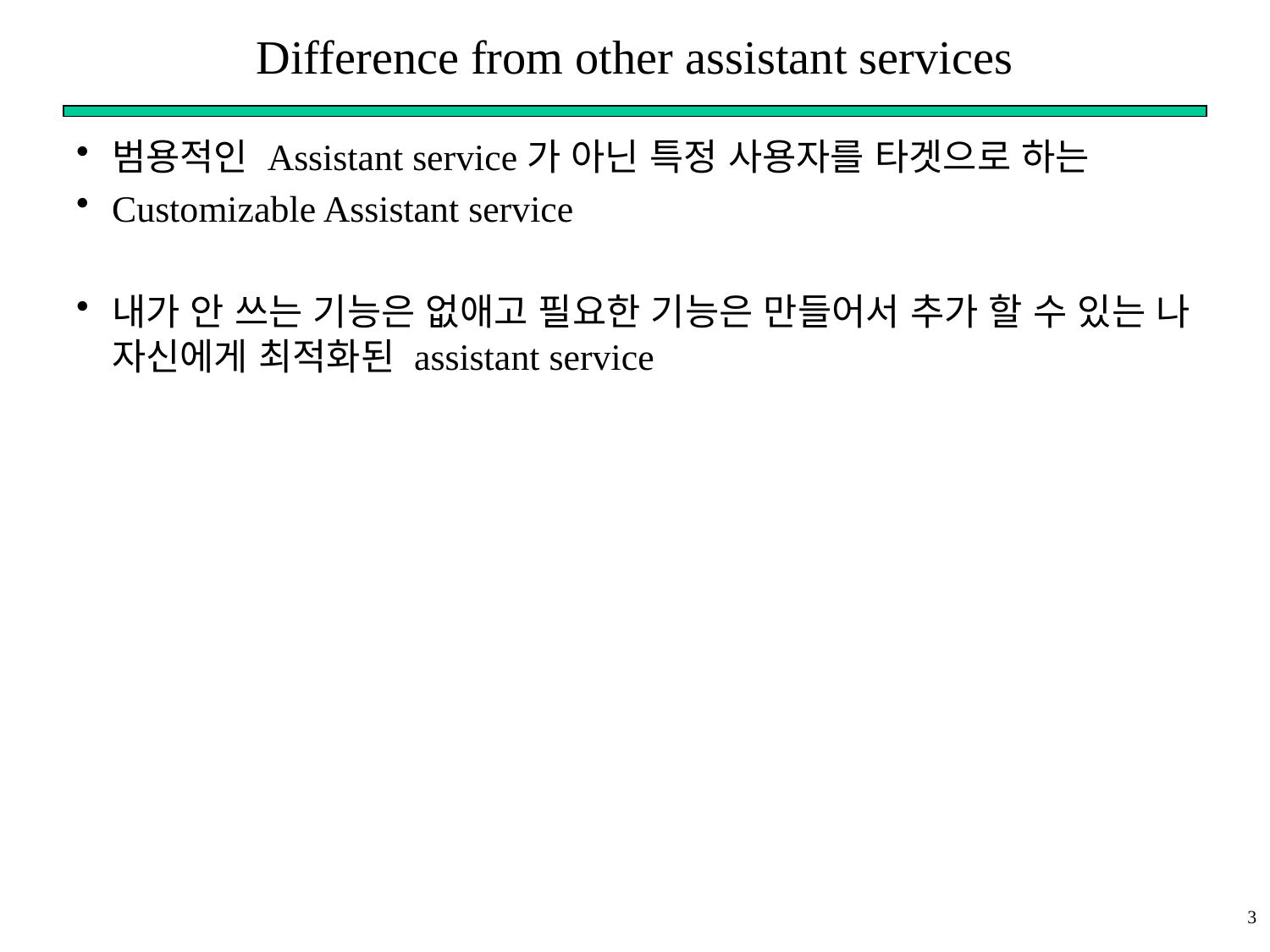

# Difference from other assistant services
범용적인 Assistant service가 아닌 특정 사용자를 타겟으로 하는
Customizable Assistant service

내가 안 쓰는 기능은 없애고 필요한 기능은 만들어서 추가 할 수 있는 나 자신에게 최적화된 assistant service
3